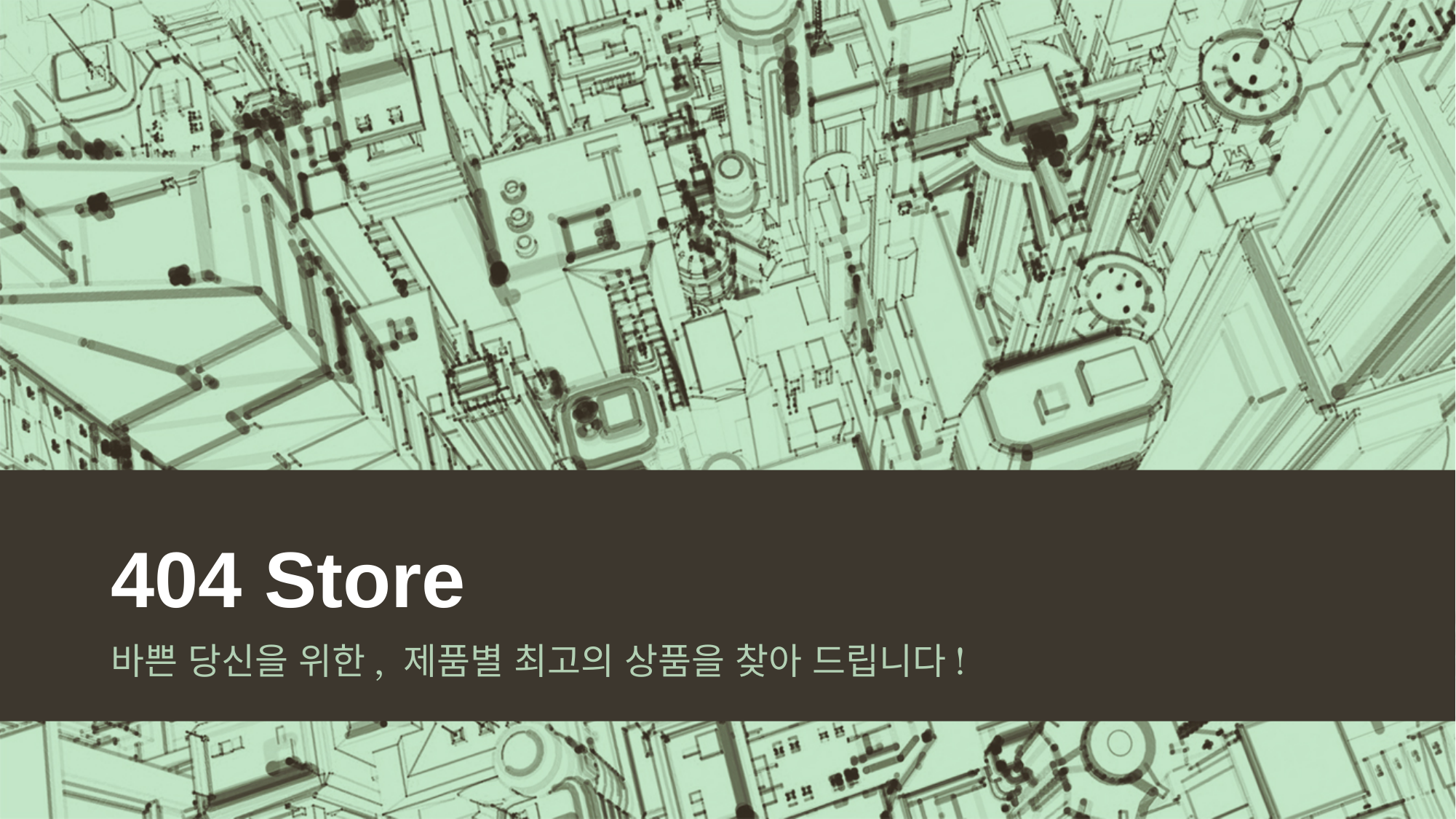

# 404 Store
바쁜 당신을 위한, 제품별 최고의 상품을 찾아 드립니다!